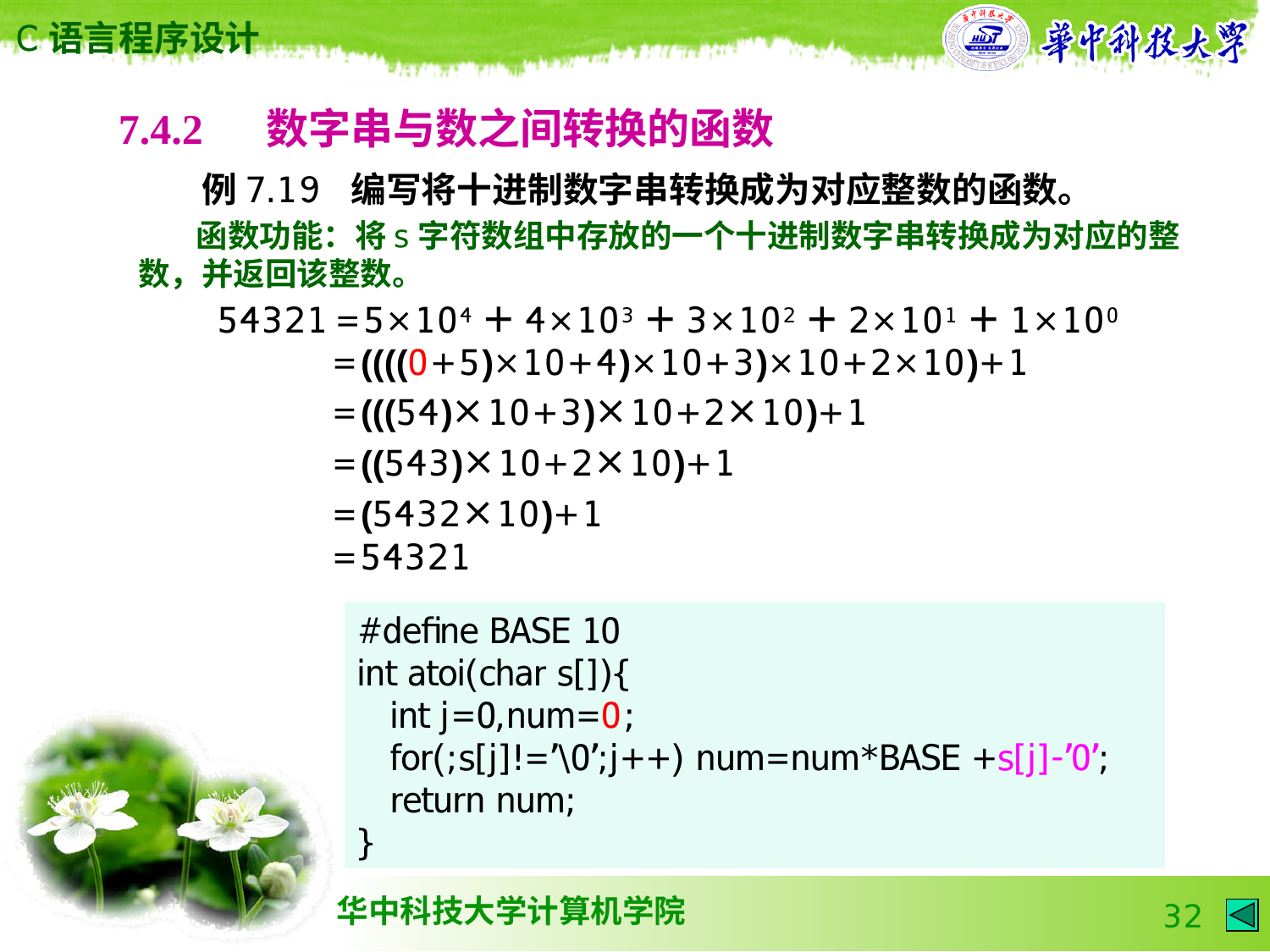

7.4.2 　数字串与数之间转换的函数
       例7.19  编写将十进制数字串转换成为对应整数的函数。
       函数功能：将s字符数组中存放的一个十进制数字串转换成为对应的整数，并返回该整数。
54321 =5×104＋4×103＋3×102＋2×101＋1×100
           =((((0+5)×10+4)×10+3)×10+2×10)+1
           =(((54)×10+3)×10+2×10)+1
           =((543)×10+2×10)+1
           =(5432×10)+1
           =54321
#define BASE 10
int atoi(char s[]){
   int j=0,num=0;
   for(;s[j]!=’\0’;j++) num=num*BASE +s[j]-’0’;
   return num;
}
32